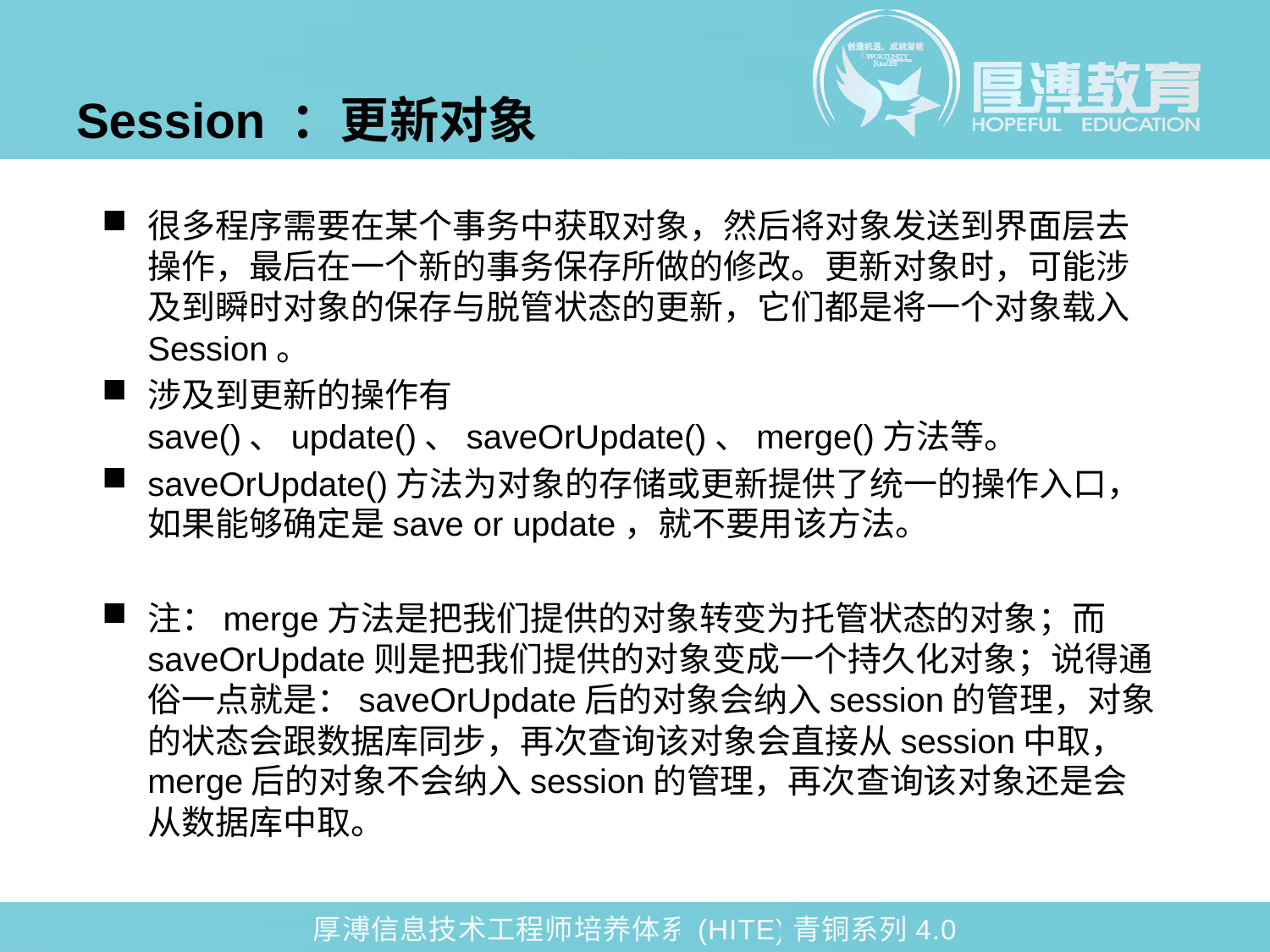

# Session ：更新对象
很多程序需要在某个事务中获取对象，然后将对象发送到界面层去操作，最后在一个新的事务保存所做的修改。更新对象时，可能涉及到瞬时对象的保存与脱管状态的更新，它们都是将一个对象载入Session。
涉及到更新的操作有save()、update()、saveOrUpdate()、merge()方法等。
saveOrUpdate()方法为对象的存储或更新提供了统一的操作入口，如果能够确定是save or update，就不要用该方法。

注：merge方法是把我们提供的对象转变为托管状态的对象；而saveOrUpdate则是把我们提供的对象变成一个持久化对象；说得通俗一点就是：saveOrUpdate后的对象会纳入session的管理，对象的状态会跟数据库同步，再次查询该对象会直接从session中取，merge后的对象不会纳入session的管理，再次查询该对象还是会从数据库中取。